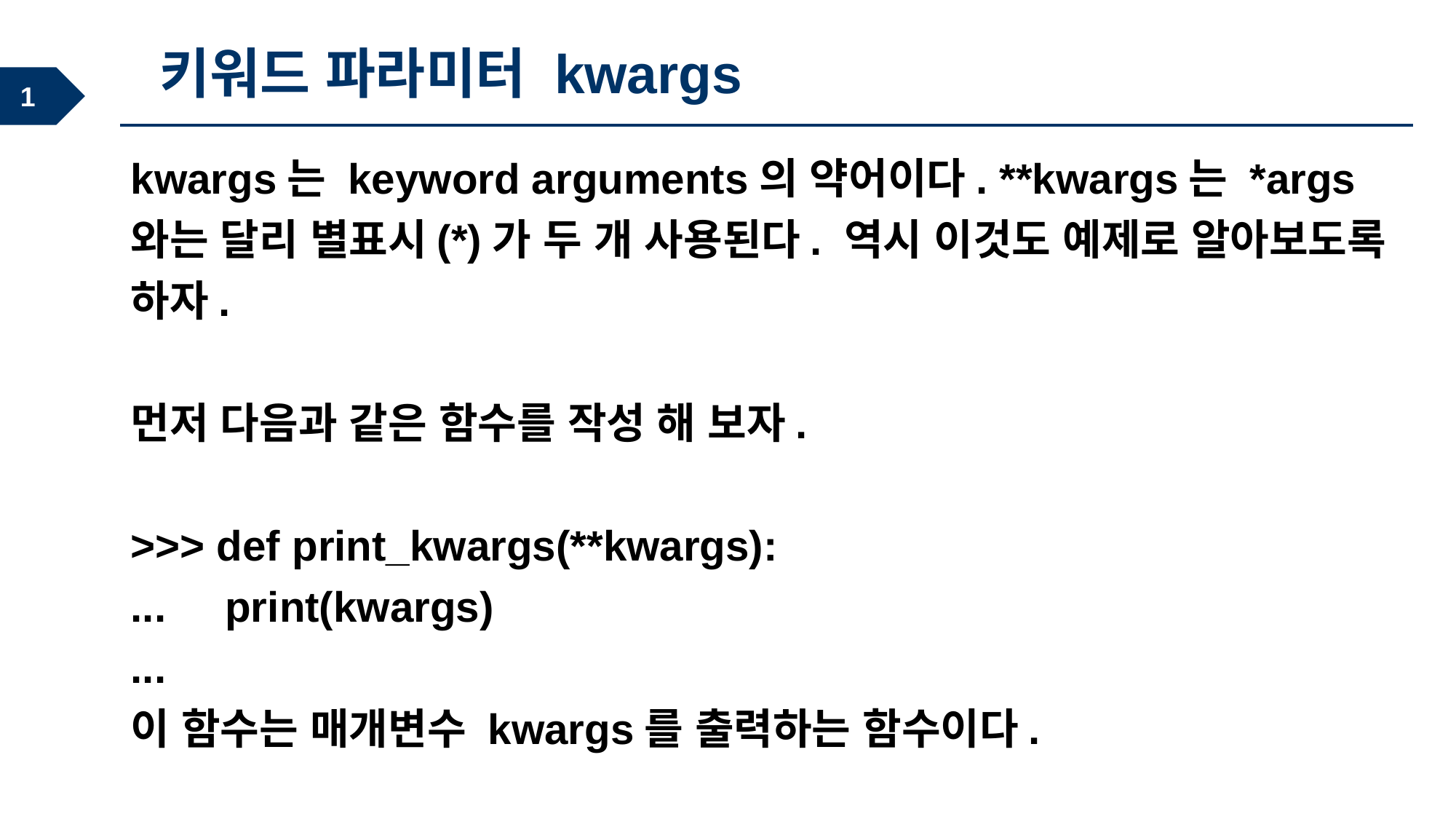

키워드 파라미터 kwargs
kwargs는 keyword arguments의 약어이다. **kwargs는 *args와는 달리 별표시(*)가 두 개 사용된다. 역시 이것도 예제로 알아보도록 하자.

먼저 다음과 같은 함수를 작성 해 보자.

>>> def print_kwargs(**kwargs):
...     print(kwargs)
...
이 함수는 매개변수 kwargs를 출력하는 함수이다.